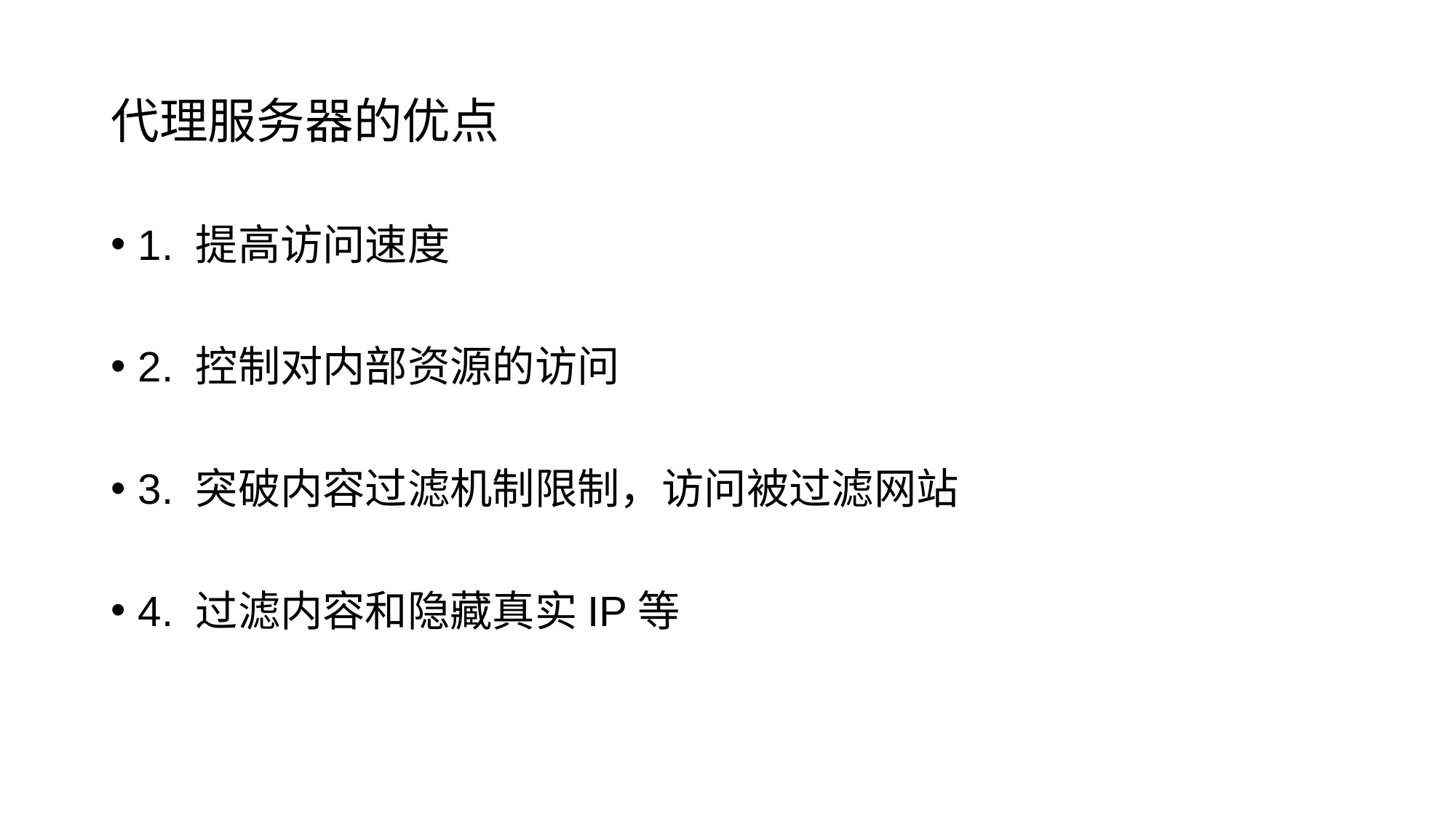

# 代理服务器的优点
1. 提高访问速度

2. 控制对内部资源的访问

3. 突破内容过滤机制限制，访问被过滤网站

4. 过滤内容和隐藏真实IP等